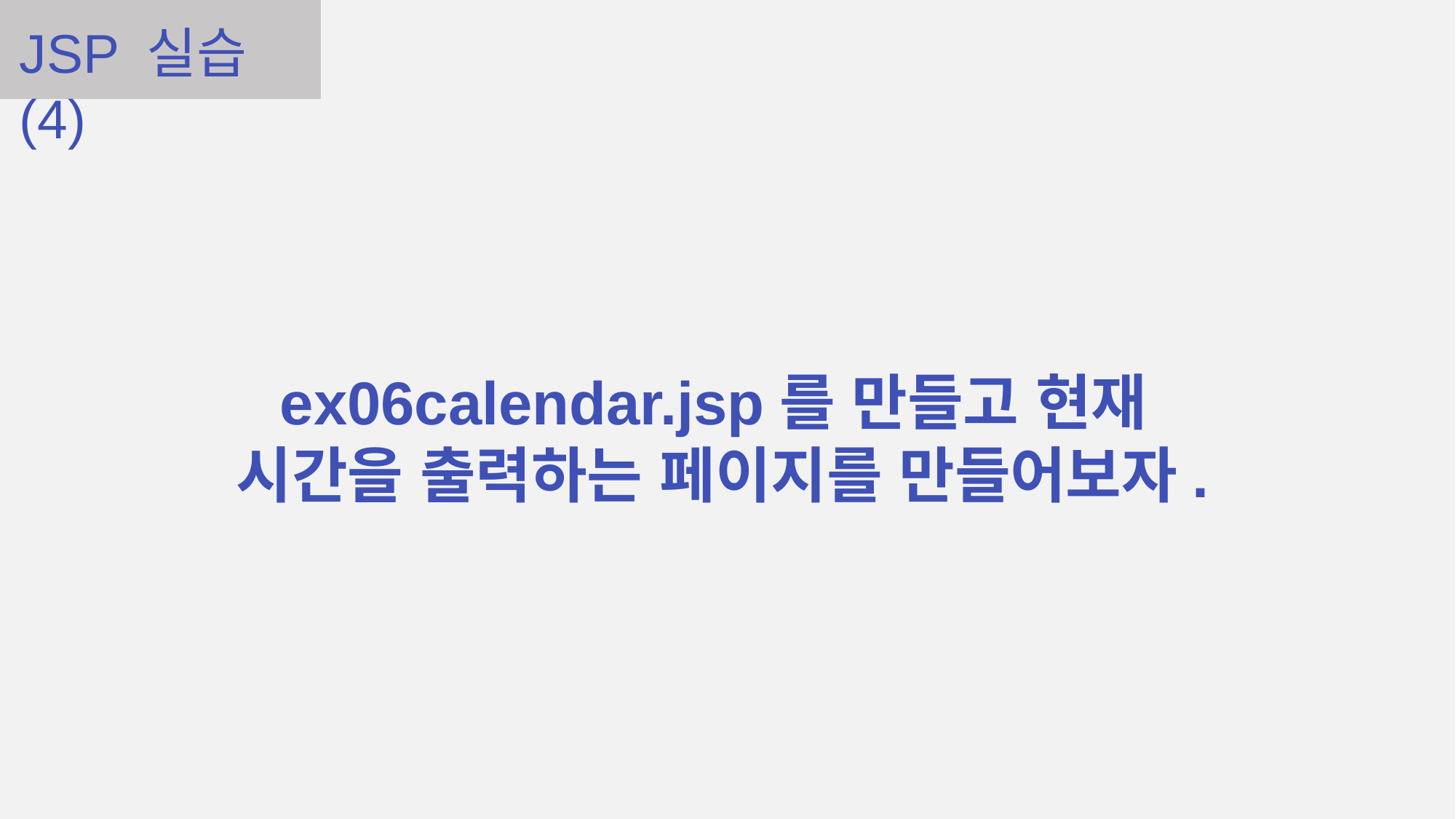

JSP 실습(4)
ex06calendar.jsp를 만들고 현재 시간을 출력하는 페이지를 만들어보자.